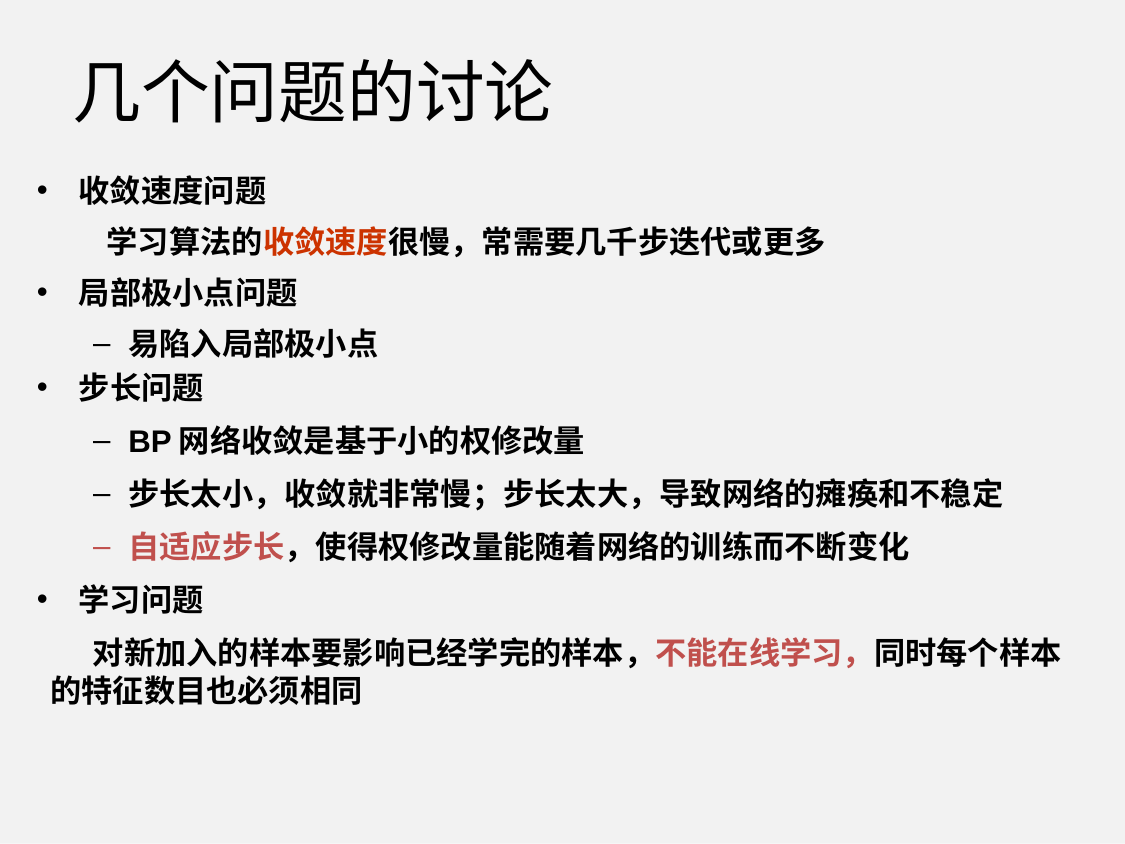

# 几个问题的讨论
收敛速度问题
       学习算法的收敛速度很慢，常需要几千步迭代或更多
局部极小点问题
易陷入局部极小点
步长问题
BP网络收敛是基于小的权修改量
步长太小，收敛就非常慢；步长太大，导致网络的瘫痪和不稳定
自适应步长，使得权修改量能随着网络的训练而不断变化
学习问题
     对新加入的样本要影响已经学完的样本，不能在线学习，同时每个样本的特征数目也必须相同